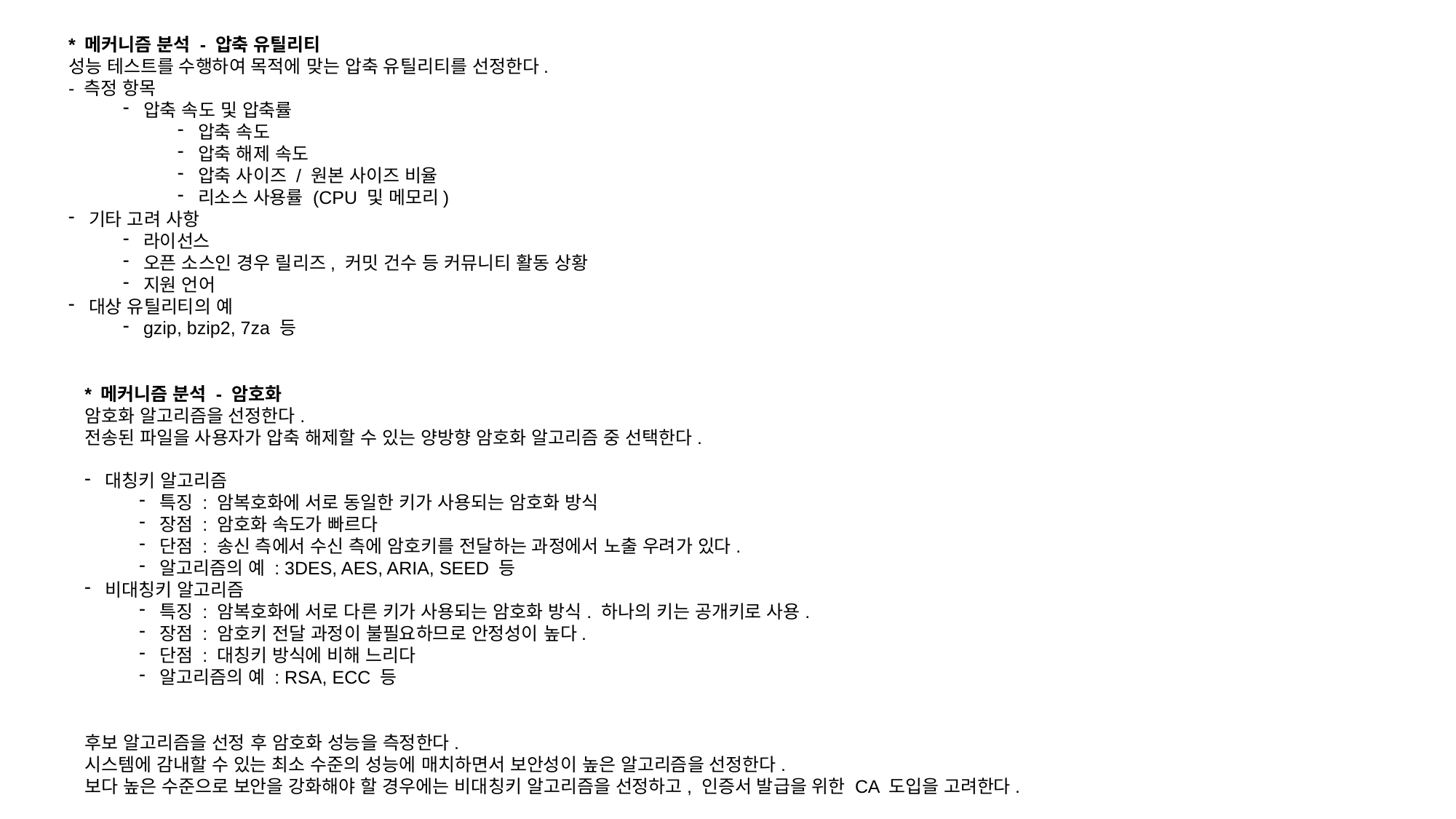

* 메커니즘 분석 - 압축 유틸리티
성능 테스트를 수행하여 목적에 맞는 압축 유틸리티를 선정한다.
- 측정 항목
압축 속도 및 압축률
압축 속도
압축 해제 속도
압축 사이즈 / 원본 사이즈 비율
리소스 사용률 (CPU 및 메모리)
기타 고려 사항
라이선스
오픈 소스인 경우 릴리즈, 커밋 건수 등 커뮤니티 활동 상황
지원 언어
대상 유틸리티의 예
gzip, bzip2, 7za 등
* 메커니즘 분석 - 암호화
암호화 알고리즘을 선정한다.
전송된 파일을 사용자가 압축 해제할 수 있는 양방향 암호화 알고리즘 중 선택한다.

대칭키 알고리즘
특징 : 암복호화에 서로 동일한 키가 사용되는 암호화 방식
장점 : 암호화 속도가 빠르다
단점 : 송신 측에서 수신 측에 암호키를 전달하는 과정에서 노출 우려가 있다.
알고리즘의 예 : 3DES, AES, ARIA, SEED 등
비대칭키 알고리즘
특징 : 암복호화에 서로 다른 키가 사용되는 암호화 방식. 하나의 키는 공개키로 사용.
장점 : 암호키 전달 과정이 불필요하므로 안정성이 높다.
단점 : 대칭키 방식에 비해 느리다
알고리즘의 예 : RSA, ECC 등

후보 알고리즘을 선정 후 암호화 성능을 측정한다.
시스템에 감내할 수 있는 최소 수준의 성능에 매치하면서 보안성이 높은 알고리즘을 선정한다.
보다 높은 수준으로 보안을 강화해야 할 경우에는 비대칭키 알고리즘을 선정하고, 인증서 발급을 위한 CA 도입을 고려한다.